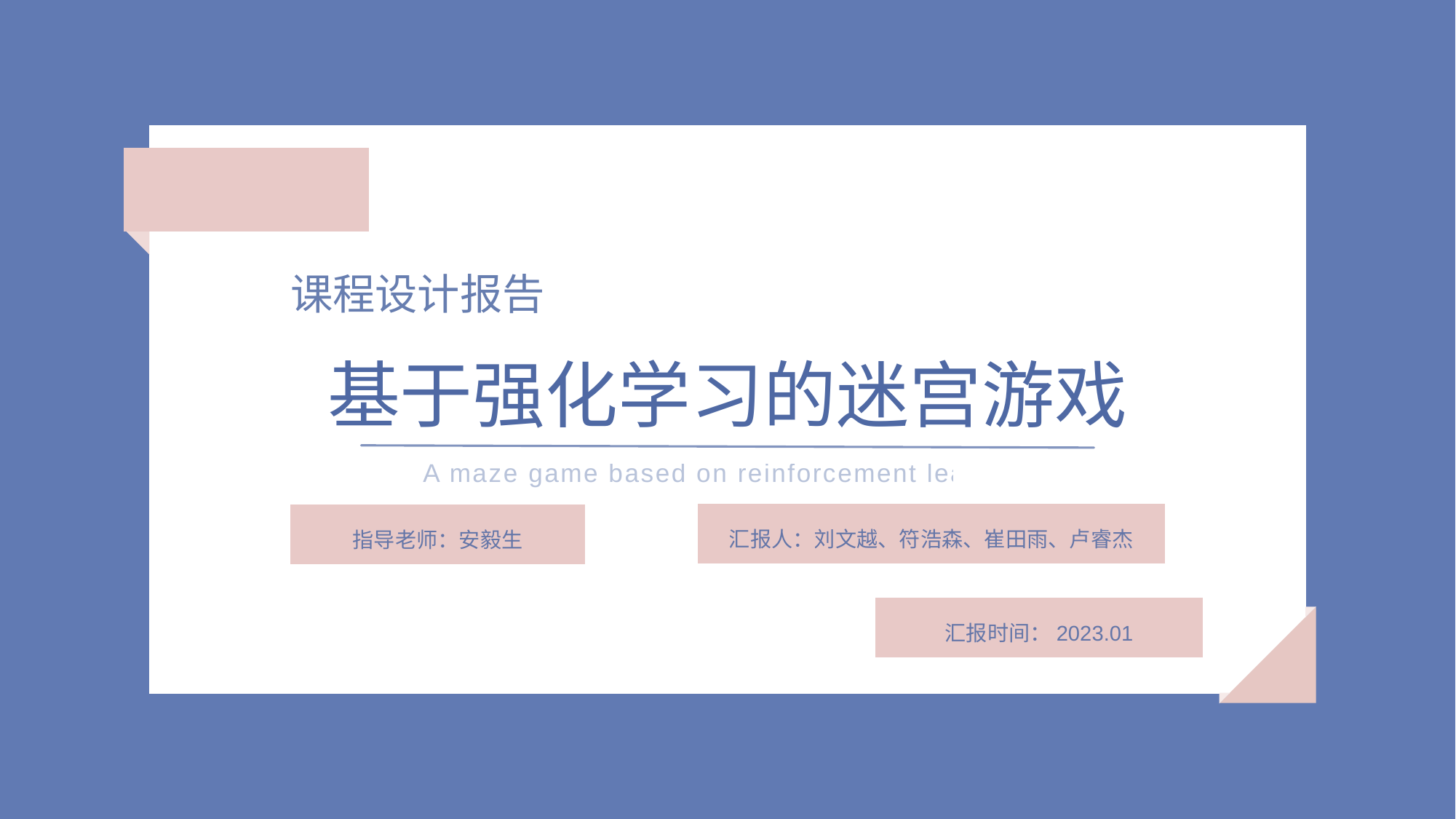

课程设计报告
基于强化学习的迷宫游戏

A maze game based on reinforcement learning

汇报人：刘文越、符浩森、崔田雨、卢睿杰

指导老师：安毅生

汇报时间：2023.01